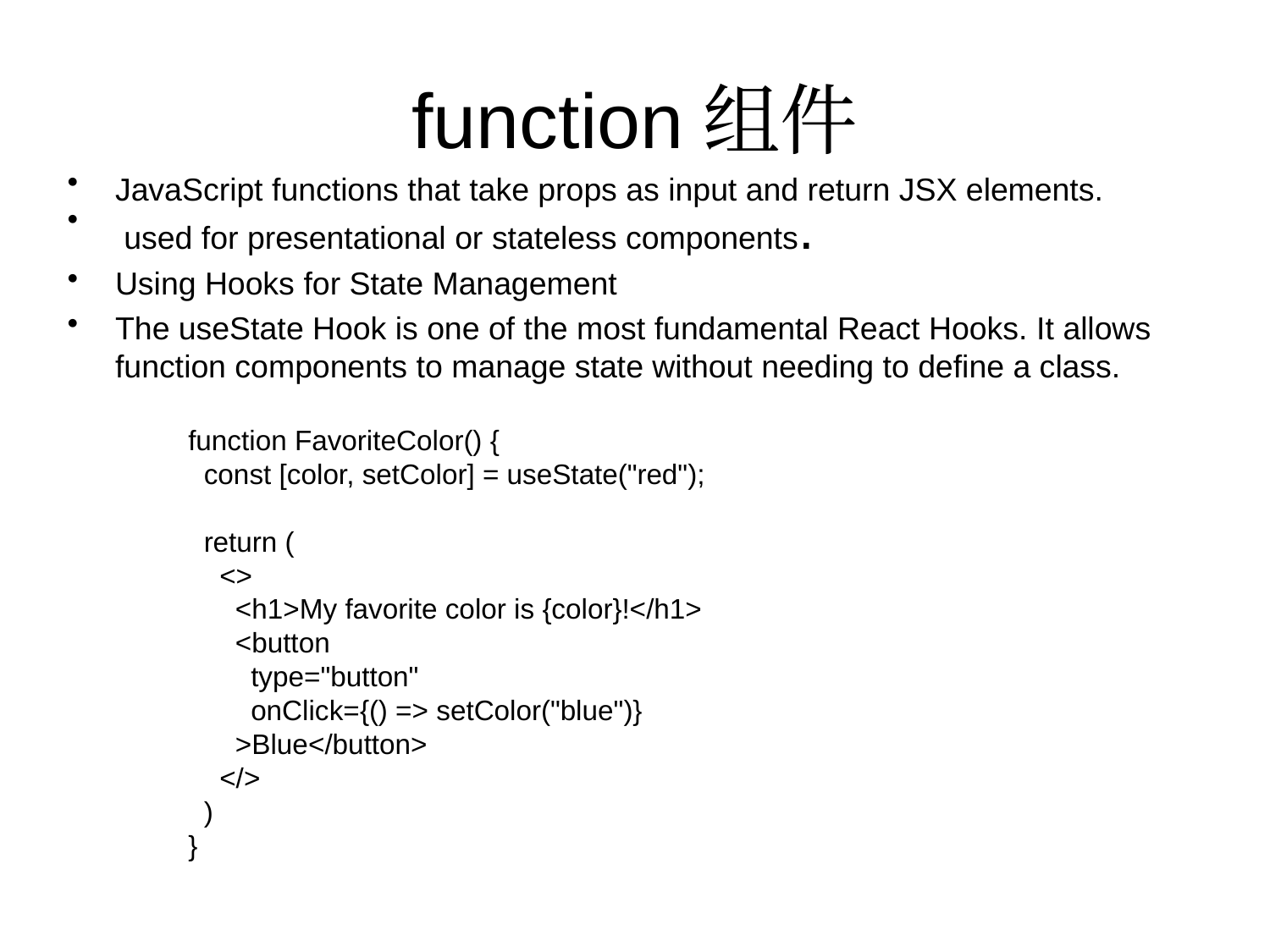

# function组件
JavaScript functions that take props as input and return JSX elements.
 used for presentational or stateless components.
Using Hooks for State Management
The useState Hook is one of the most fundamental React Hooks. It allows function components to manage state without needing to define a class.
function FavoriteColor() {
  const [color, setColor] = useState("red");

  return (
    <>
      <h1>My favorite color is {color}!</h1>
      <button
        type="button"
        onClick={() => setColor("blue")}
      >Blue</button>
    </>
  )
}